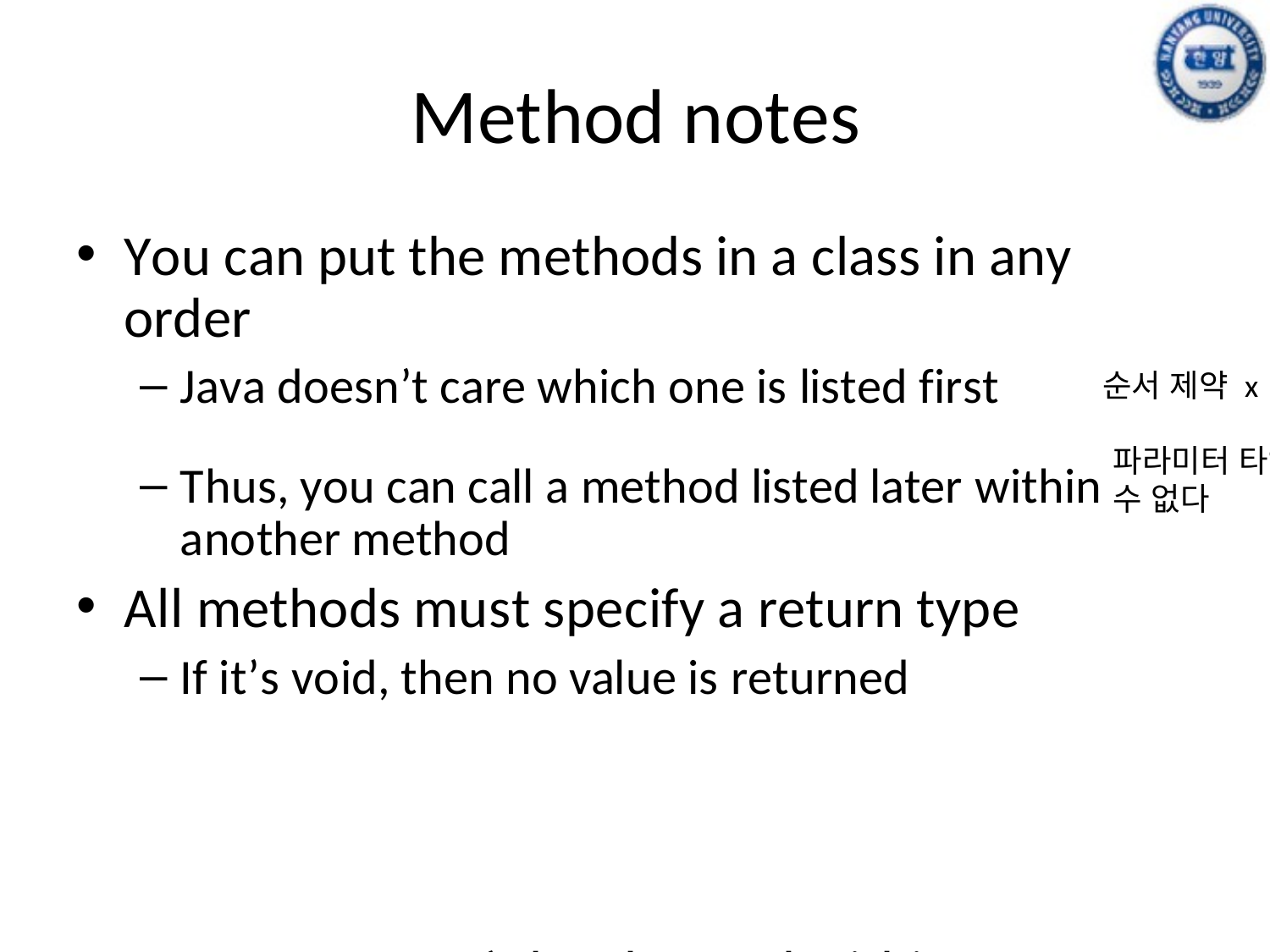

# Method notes
You can put the methods in a class in any order
Java doesn’t care which one is listed first

Thus, you can call a method listed later within another method
All methods must specify a return type
If it’s void, then no value is returned

Parameters can’t be changed within a method
순서 제약 x
파라미터 타입자체를 변경 할 수 없다